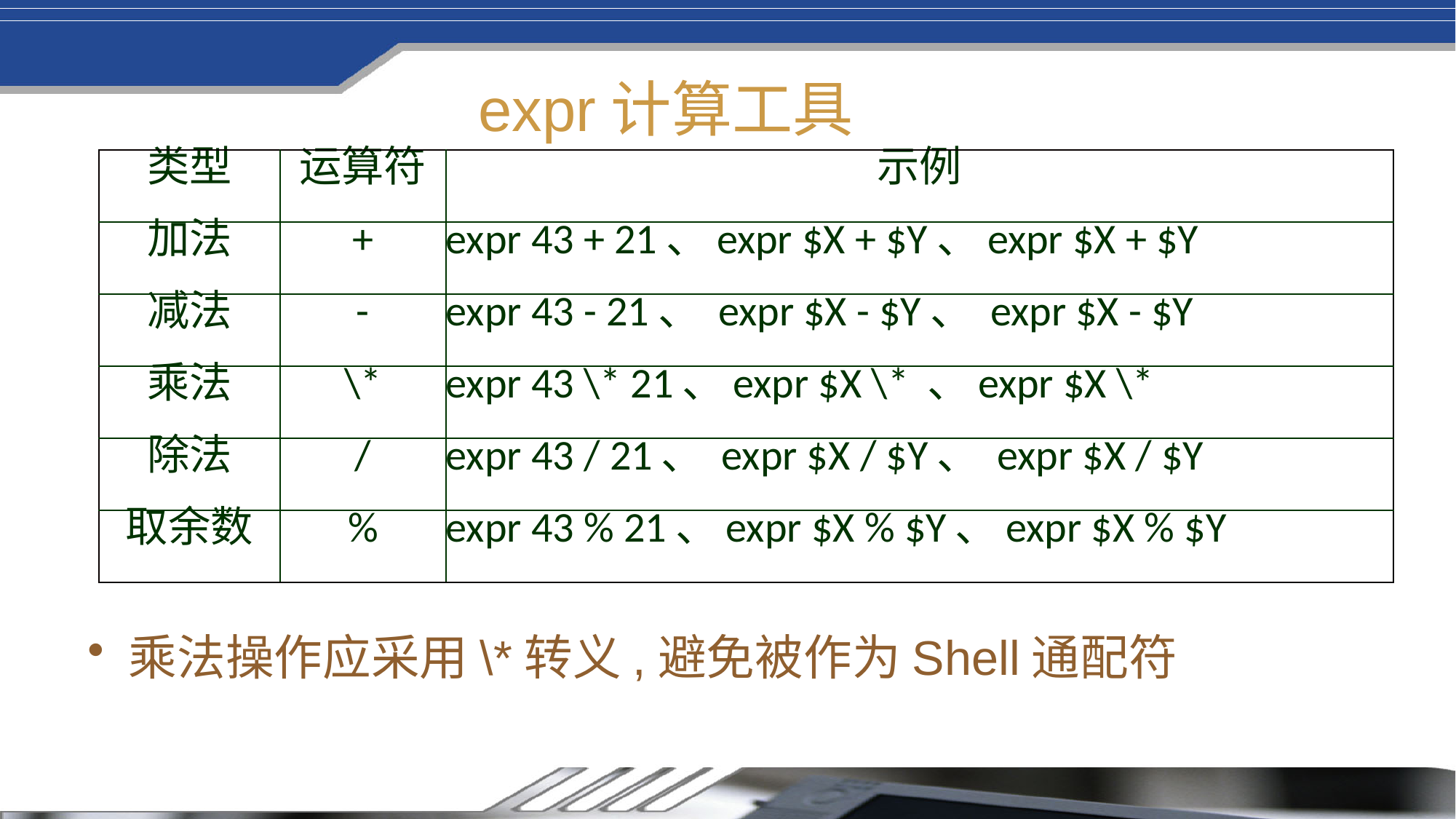

expr计算工具
| 类型 | 运算符 | 示例 |
| --- | --- | --- |
| 加法 | + | expr 43 + 21、expr $X + $Y、expr $X + $Y |
| 减法 | - | expr 43 - 21、 expr $X - $Y、 expr $X - $Y |
| 乘法 | \\* | expr 43 \\* 21、expr $X \\* 、expr $X \\* |
| 除法 | / | expr 43 / 21、 expr $X / $Y、 expr $X / $Y |
| 取余数 | % | expr 43 % 21、expr $X % $Y、expr $X % $Y |
乘法操作应采用\*转义,避免被作为Shell通配符